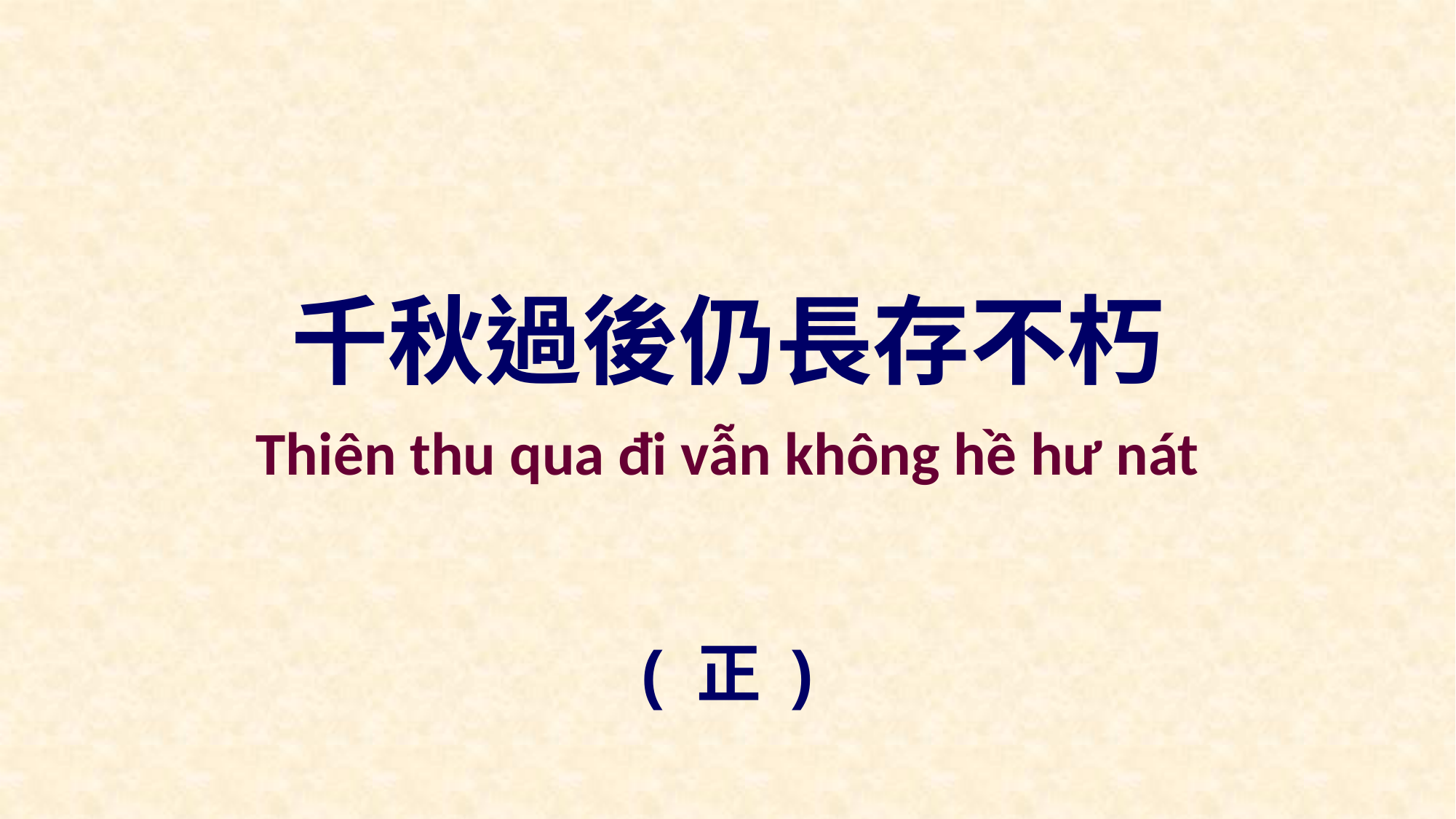

千秋過後仍長存不朽
Thiên thu qua đi vẫn không hề hư nát
( 正 )